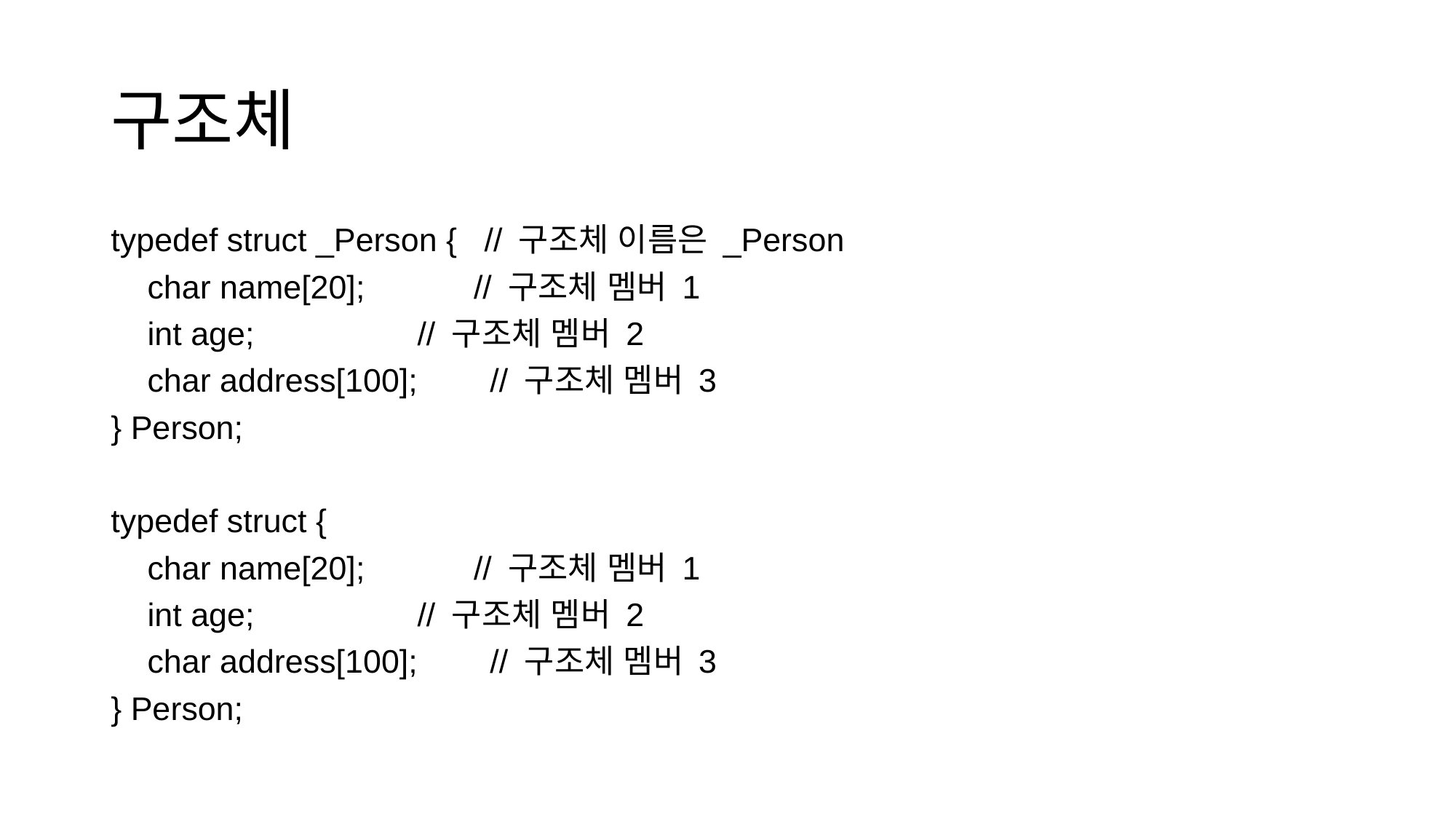

# 구조체
typedef struct _Person {   // 구조체 이름은 _Person
    char name[20];            // 구조체 멤버 1
    int age;                  // 구조체 멤버 2
    char address[100];        // 구조체 멤버 3
} Person;

typedef struct {
    char name[20];            // 구조체 멤버 1
    int age;                  // 구조체 멤버 2
    char address[100];        // 구조체 멤버 3
} Person;